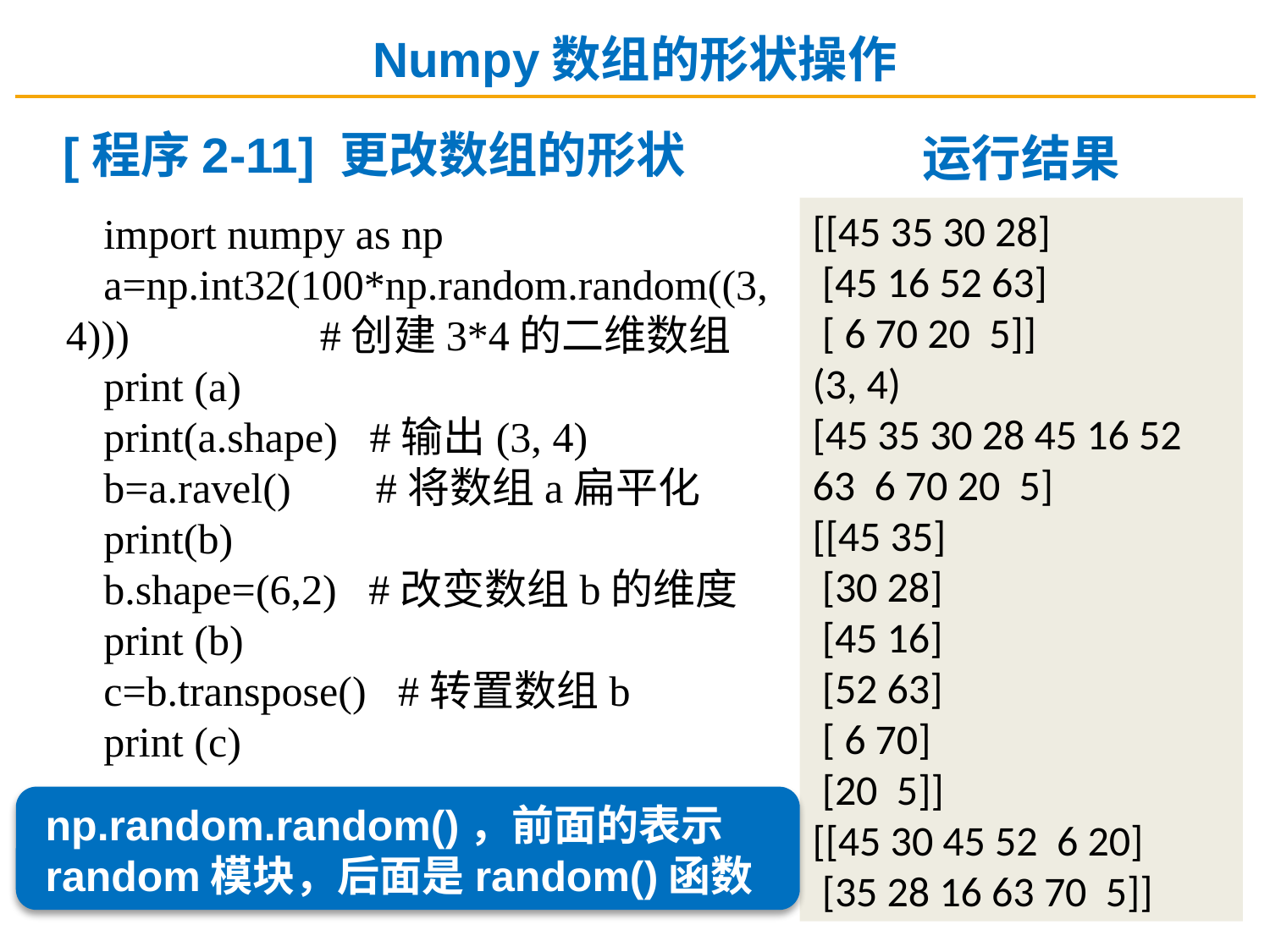

Numpy数组的形状操作
[程序2-11] 更改数组的形状
运行结果
import numpy as np
a=np.int32(100*np.random.random((3,4)))		#创建3*4的二维数组
print (a)
print(a.shape)   #输出(3, 4)
b=a.ravel()        #将数组a扁平化
print(b)
b.shape=(6,2)   #改变数组b的维度
print (b)
c=b.transpose()   #转置数组b
print (c)
[[45 35 30 28]
 [45 16 52 63]
 [ 6 70 20  5]]
(3, 4)
[45 35 30 28 45 16 52 63  6 70 20  5]
[[45 35]
 [30 28]
 [45 16]
 [52 63]
 [ 6 70]
 [20  5]]
[[45 30 45 52  6 20]
 [35 28 16 63 70  5]]

np.random.random()，前面的表示random模块，后面是random()函数